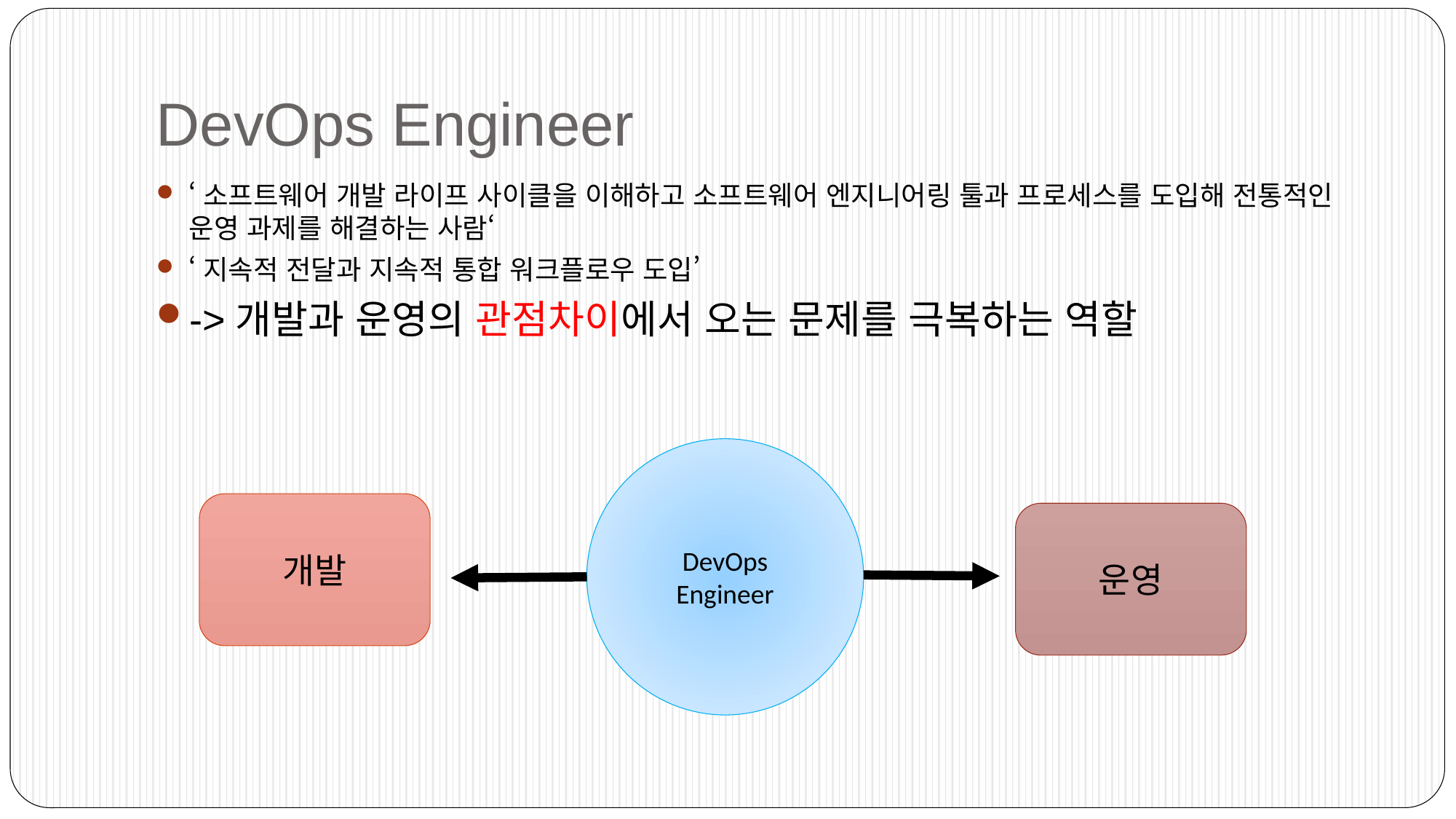

# DevOps Engineer
‘소프트웨어 개발 라이프 사이클을 이해하고 소프트웨어 엔지니어링 툴과 프로세스를 도입해 전통적인 운영 과제를 해결하는 사람‘
‘지속적 전달과 지속적 통합 워크플로우 도입’
->개발과 운영의 관점차이에서 오는 문제를 극복하는 역할
DevOps
Engineer
개발
운영